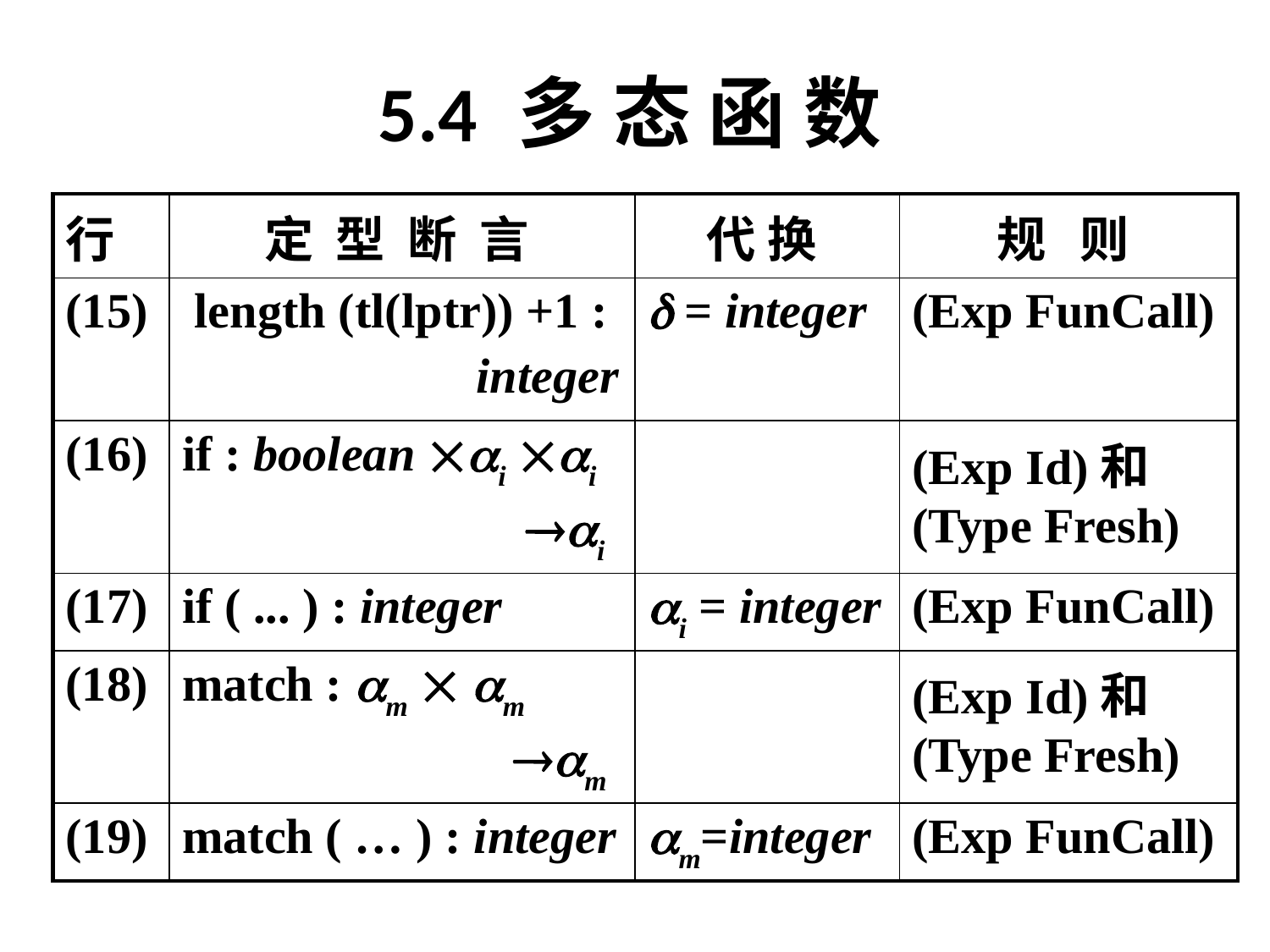

# 5.4 多 态 函 数
| 行 | 定 型 断 言 | 代 换 | 规 则 |
| --- | --- | --- | --- |
| (15) | length (tl(lptr)) +1 : integer | δ = integer | (Exp FunCall) |
| (16) | if : boolean ×αi ×αi →αi |  | (Exp Id)和(Type Fresh) |
| (17) | if ( ... ) : integer | αi = integer | (Exp FunCall) |
| (18) | match : αm × αm →αm |  | (Exp Id)和(Type Fresh) |
| (19) | match ( … ) : integer | αm=integer | (Exp FunCall) |